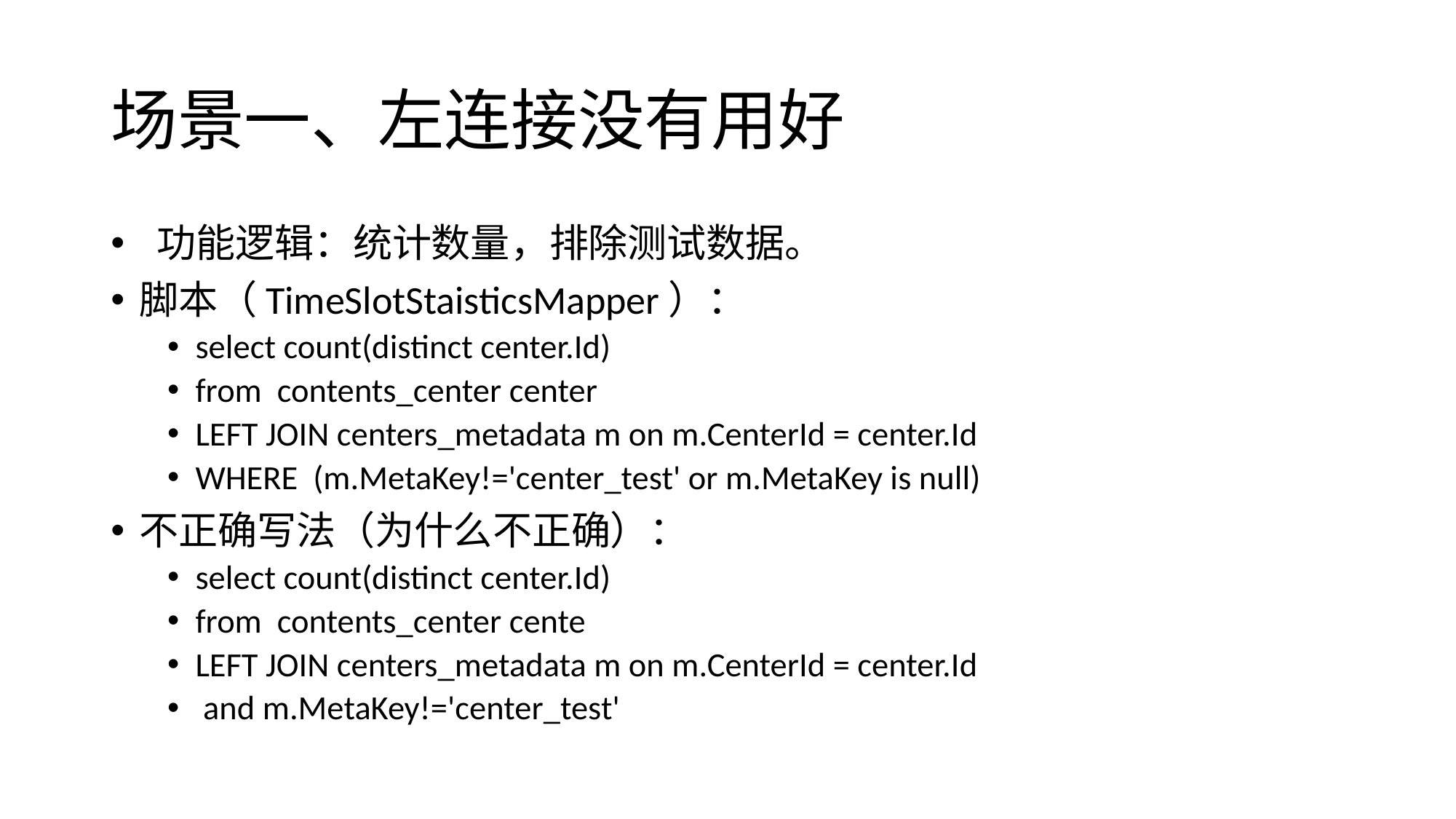

# 场景一、左连接没有用好
 功能逻辑：统计数量，排除测试数据。
脚本（TimeSlotStaisticsMapper）：
select count(distinct center.Id)
from  contents_center center
LEFT JOIN centers_metadata m on m.CenterId = center.Id
WHERE  (m.MetaKey!='center_test' or m.MetaKey is null)
不正确写法（为什么不正确）：
select count(distinct center.Id)
from  contents_center cente
LEFT JOIN centers_metadata m on m.CenterId = center.Id
 and m.MetaKey!='center_test'